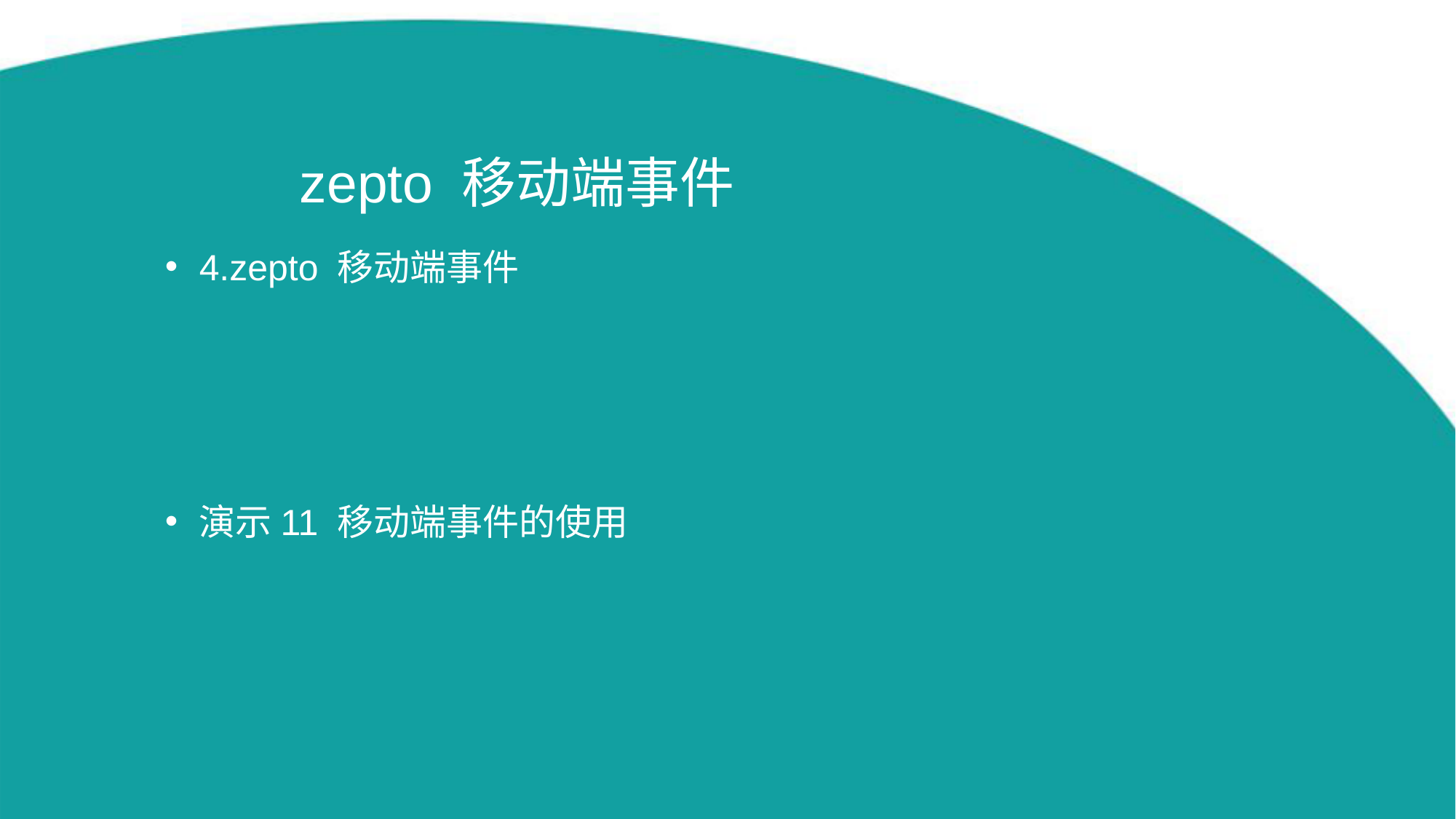

# zepto 移动端事件
4.zepto 移动端事件

演示11 移动端事件的使用